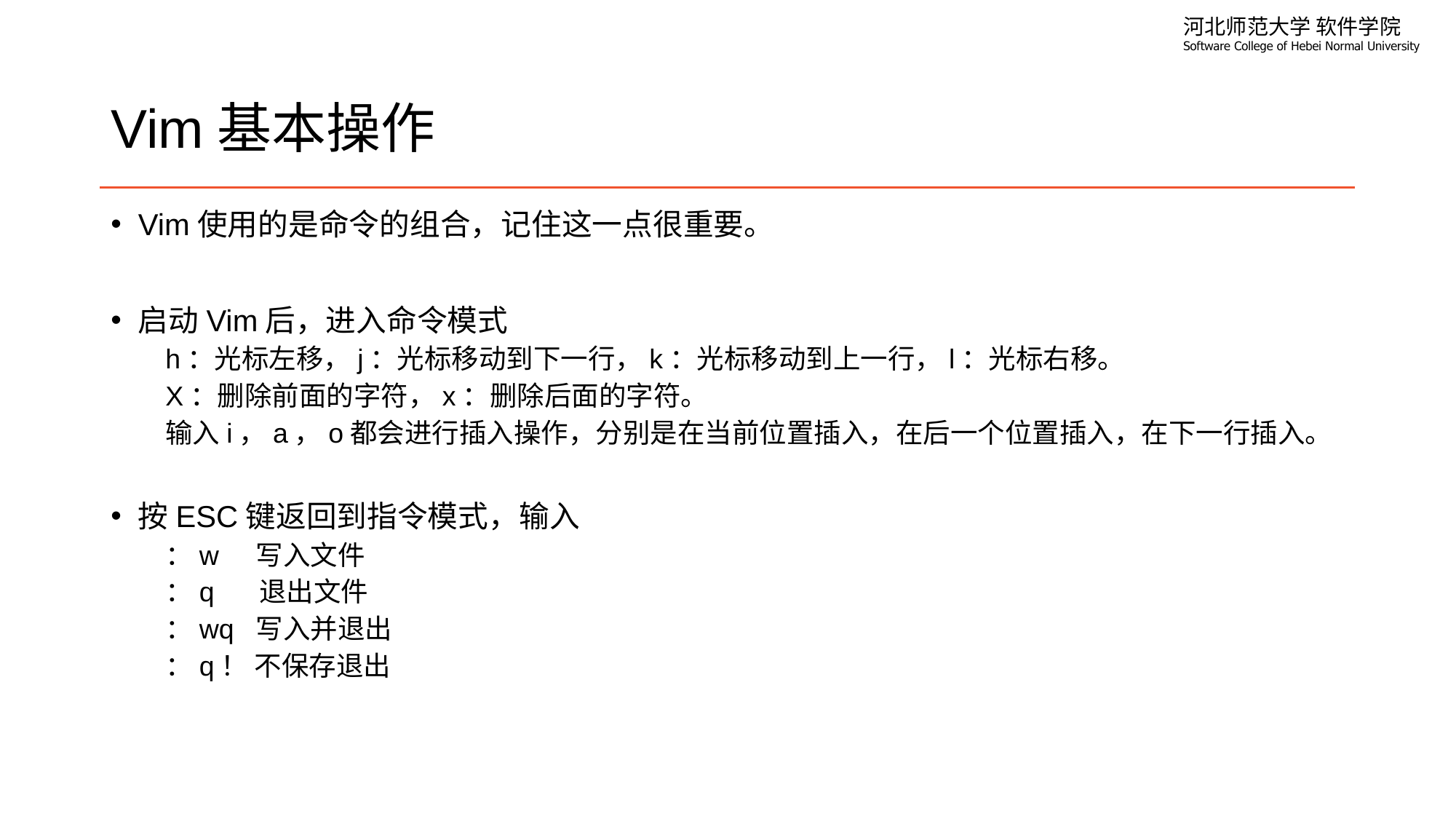

# Vim基本操作
Vim使用的是命令的组合，记住这一点很重要。

启动Vim后，进入命令模式
h：光标左移，j：光标移动到下一行，k：光标移动到上一行，l：光标右移。
X：删除前面的字符，x：删除后面的字符。
输入i，a，o都会进行插入操作，分别是在当前位置插入，在后一个位置插入，在下一行插入。

按ESC键返回到指令模式，输入
：w    写入文件
：q     退出文件
：wq  写入并退出
：q！ 不保存退出